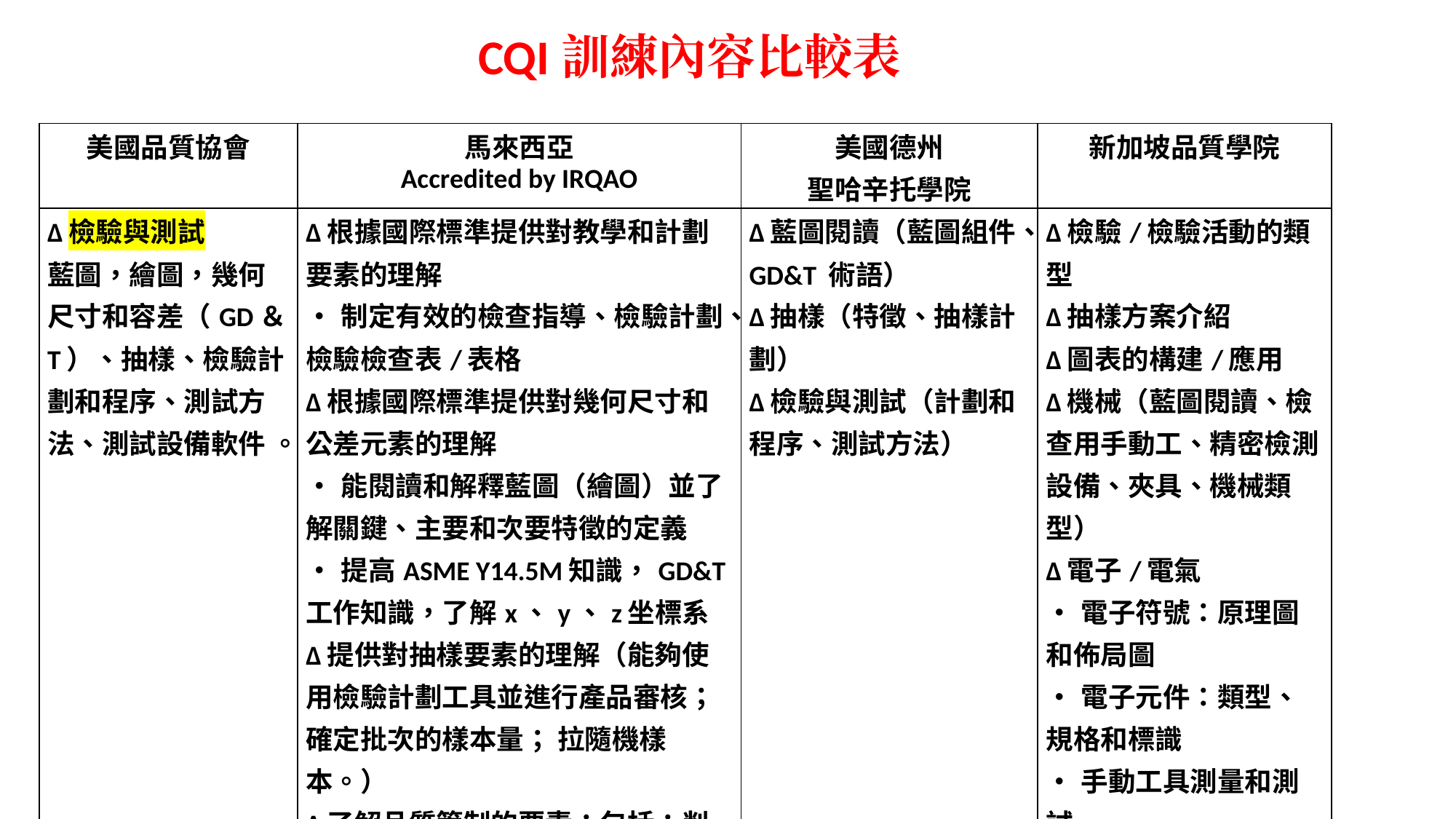

CQI訓練內容比較表
| 美國品質協會 | 馬來西亞 Accredited by IRQAO | 美國德州 聖哈辛托學院 | 新加坡品質學院 |
| --- | --- | --- | --- |
| Δ檢驗與測試 藍圖，繪圖，幾何尺寸和容差（GD＆T）、抽樣、檢驗計劃和程序、測試方法、測試設備軟件 。 | Δ根據國際標準提供對教學和計劃要素的理解 •制定有效的檢查指導、檢驗計劃、檢驗檢查表/表格 Δ根據國際標準提供對幾何尺寸和公差元素的理解 •能閱讀和解釋藍圖（繪圖）並了解關鍵、主要和次要特徵的定義 •提高ASME Y14.5M知識，GD&T工作知識，了解x、y、z坐標系 Δ提供對抽樣要素的理解（能夠使用檢驗計劃工具並進行產品審核； 確定批次的樣本量； 拉隨機樣本。） Δ了解品質管制的要素：包括：判斷檢查、信息檢查（包括自我和連續） 、源頭檢驗、錯誤改正 | Δ藍圖閱讀（藍圖組件、GD&T 術語） Δ抽樣（特徵、抽樣計劃） Δ檢驗與測試（計劃和程序、測試方法） | Δ檢驗/檢驗活動的類型 Δ抽樣方案介紹 Δ圖表的構建/應用 Δ機械（藍圖閱讀、檢查用手動工、精密檢測設備、夾具、機械類型） Δ電子/電氣 •電子符號：原理圖和佈局圖 •電子元件：類型、規格和標識 •手動工具測量和測試 •示波器 •PCB檢測 |